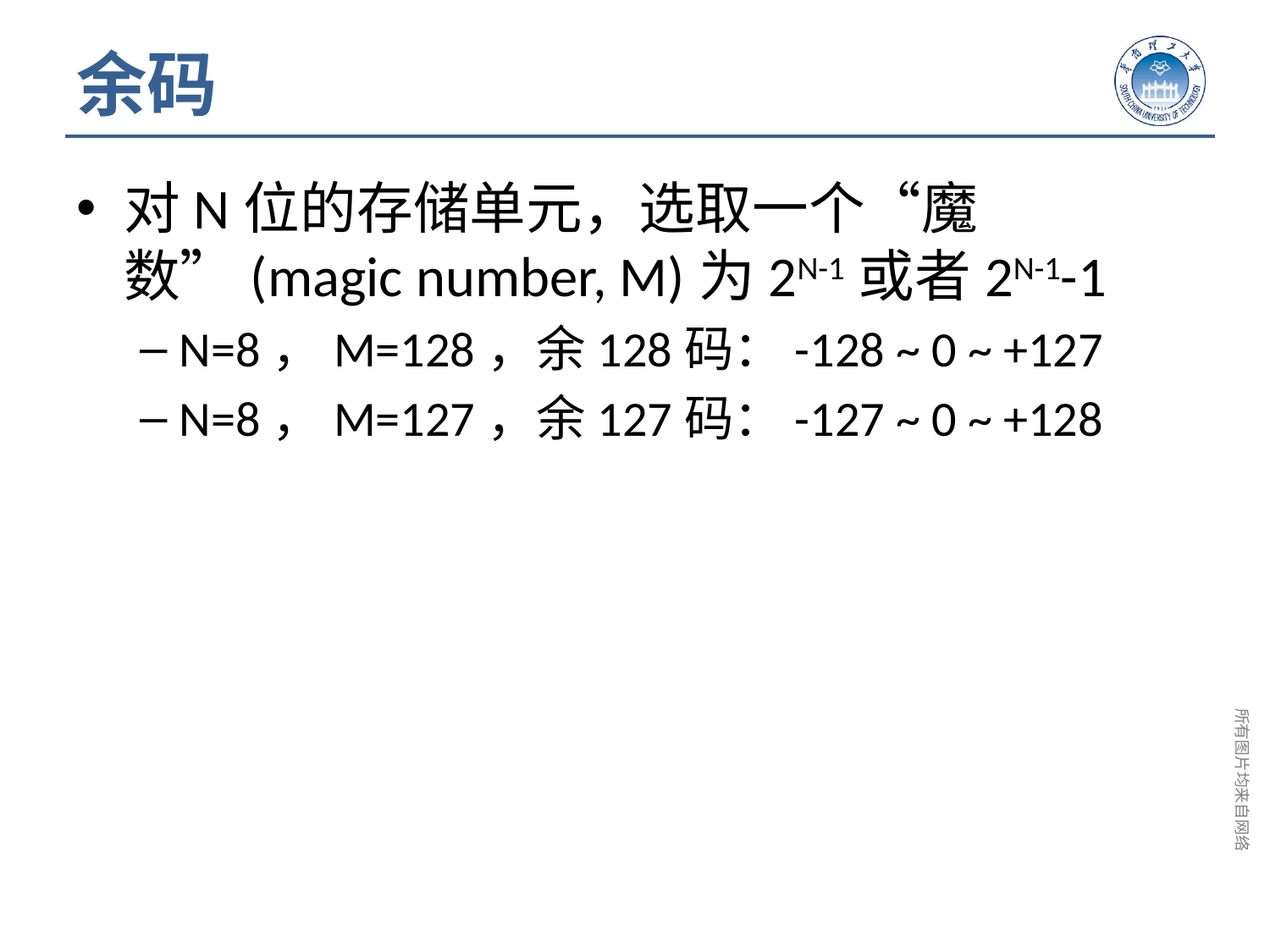

# 余码
对N位的存储单元，选取一个“魔数”(magic number, M)为2N-1或者2N-1-1
N=8，M=128，余128码：-128 ~ 0 ~ +127
N=8，M=127，余127码：-127 ~ 0 ~ +128